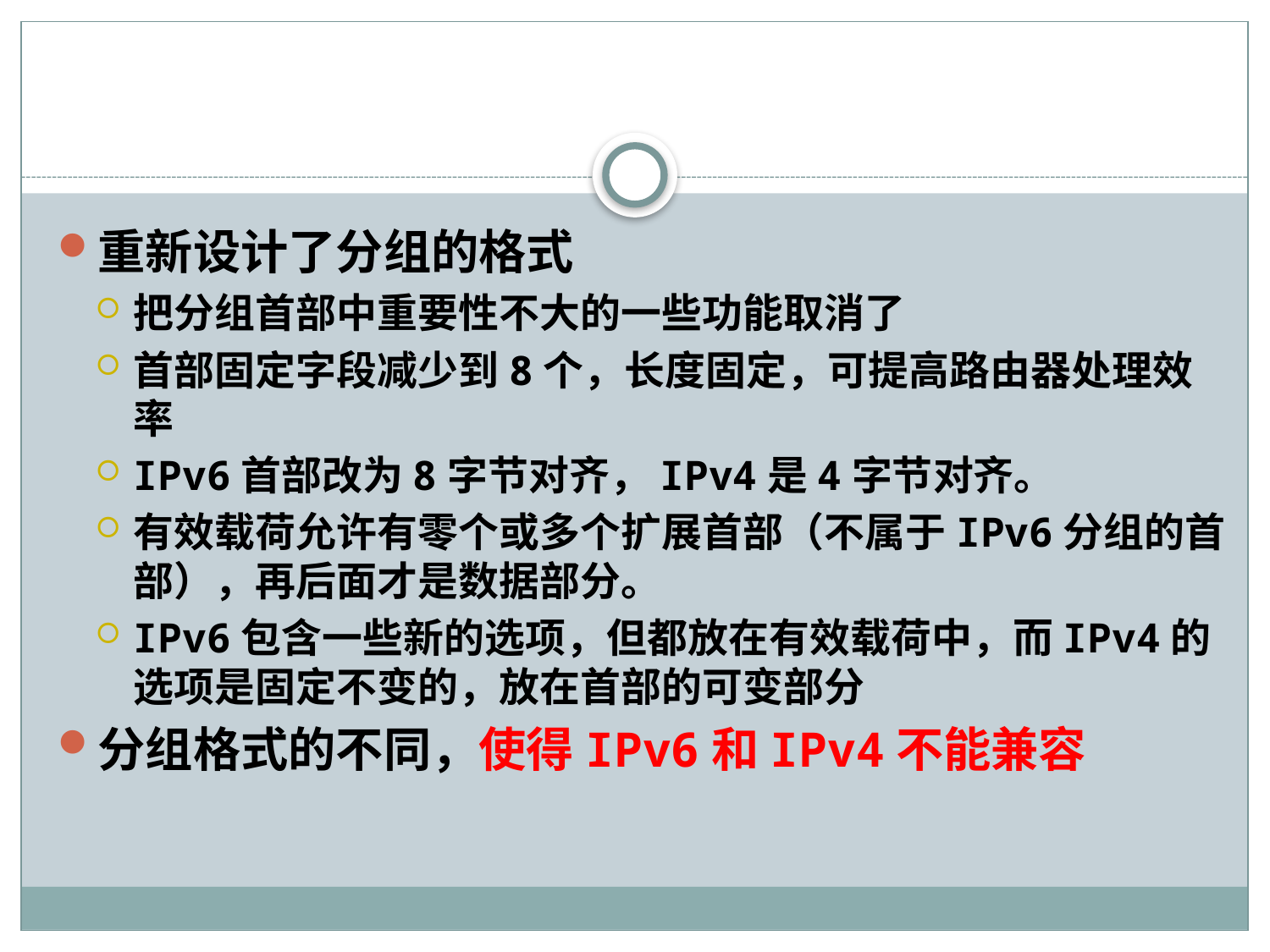

#
重新设计了分组的格式
把分组首部中重要性不大的一些功能取消了
首部固定字段减少到8个，长度固定，可提高路由器处理效率
IPv6首部改为8字节对齐，IPv4是4字节对齐。
有效载荷允许有零个或多个扩展首部（不属于IPv6分组的首部），再后面才是数据部分。
IPv6包含一些新的选项，但都放在有效载荷中，而IPv4的选项是固定不变的，放在首部的可变部分
分组格式的不同，使得IPv6和IPv4不能兼容